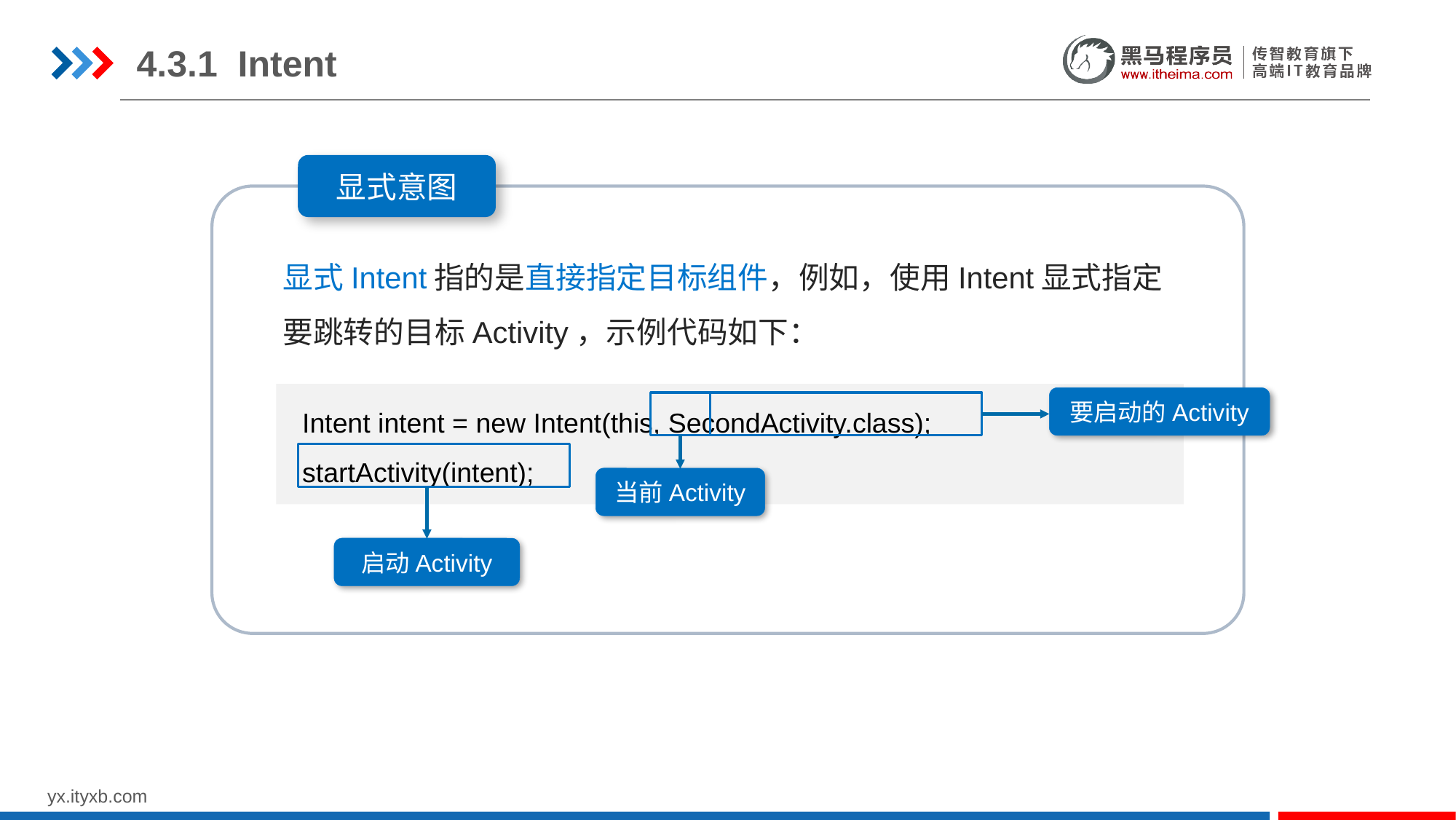

4.3.1  Intent
显式意图

显式Intent指的是直接指定目标组件，例如，使用Intent显式指定要跳转的目标Activity，示例代码如下：
  Intent intent = new Intent(this, SecondActivity.class);
  startActivity(intent);
要启动的Activity

当前Activity
启动Activity